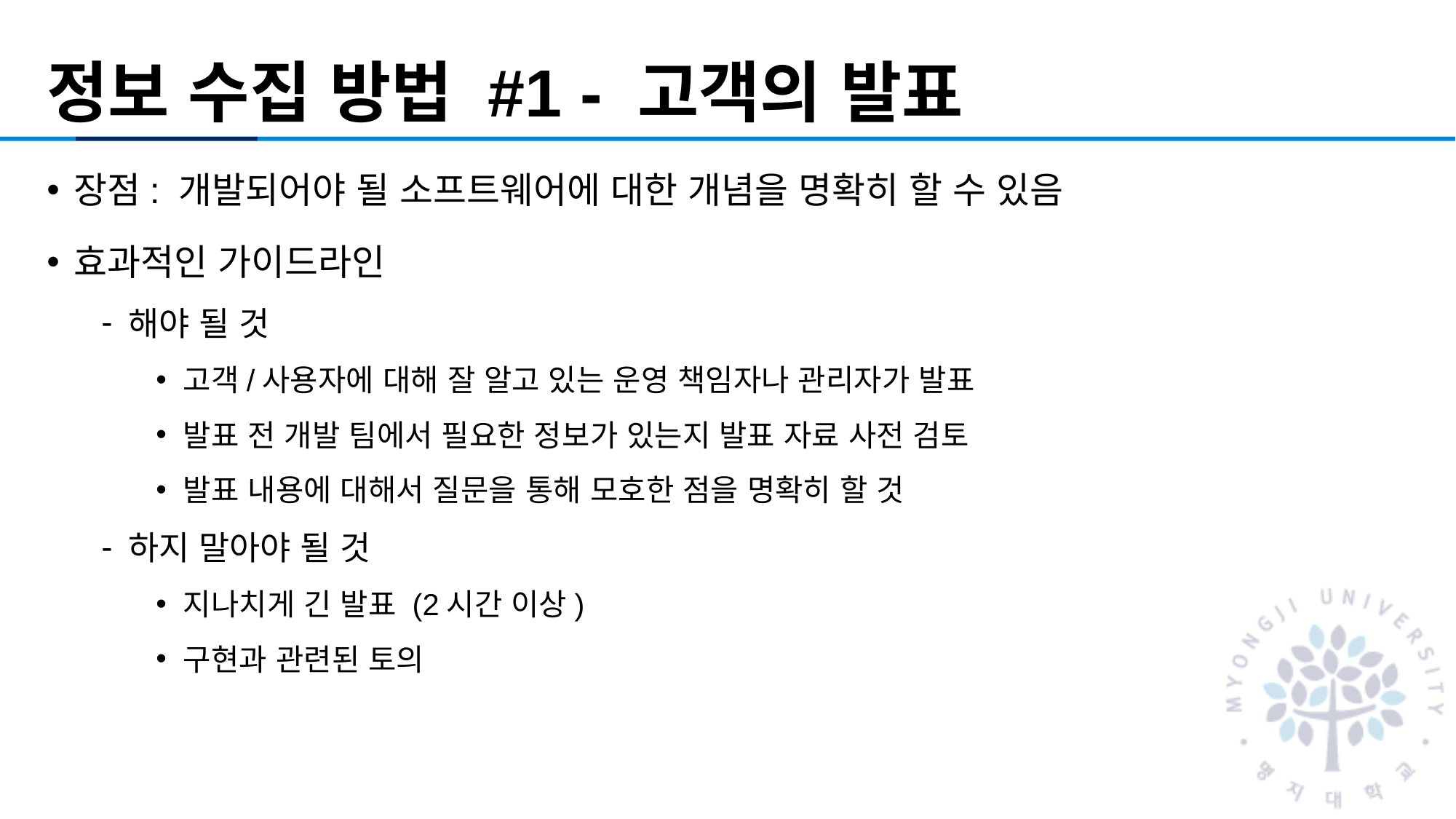

# 정보 수집 방법 #1 - 고객의 발표
장점: 개발되어야 될 소프트웨어에 대한 개념을 명확히 할 수 있음
효과적인 가이드라인
해야 될 것
고객/사용자에 대해 잘 알고 있는 운영 책임자나 관리자가 발표
발표 전 개발 팀에서 필요한 정보가 있는지 발표 자료 사전 검토
발표 내용에 대해서 질문을 통해 모호한 점을 명확히 할 것
하지 말아야 될 것
지나치게 긴 발표 (2시간 이상)
구현과 관련된 토의